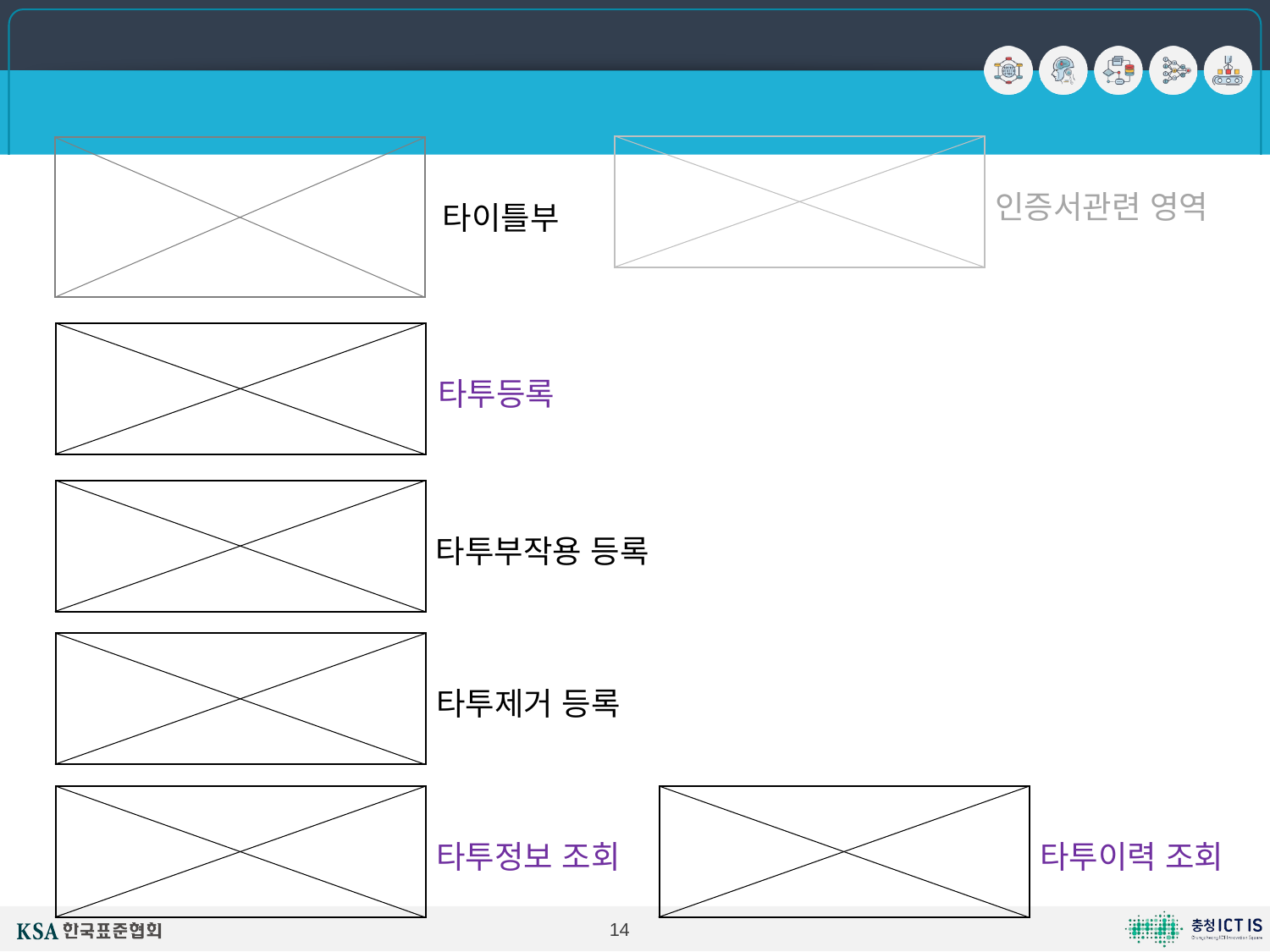

1. 웹프로젝트 템플릿으로 배우는 프로젝트 기획 및 설계
# codeTatoo 랜딩페이지 ( 프로토타입 )

인증서관련 영역
타이틀부

타투등록

타투부작용 등록

타투제거 등록

타투정보 조회
타투이력 조회